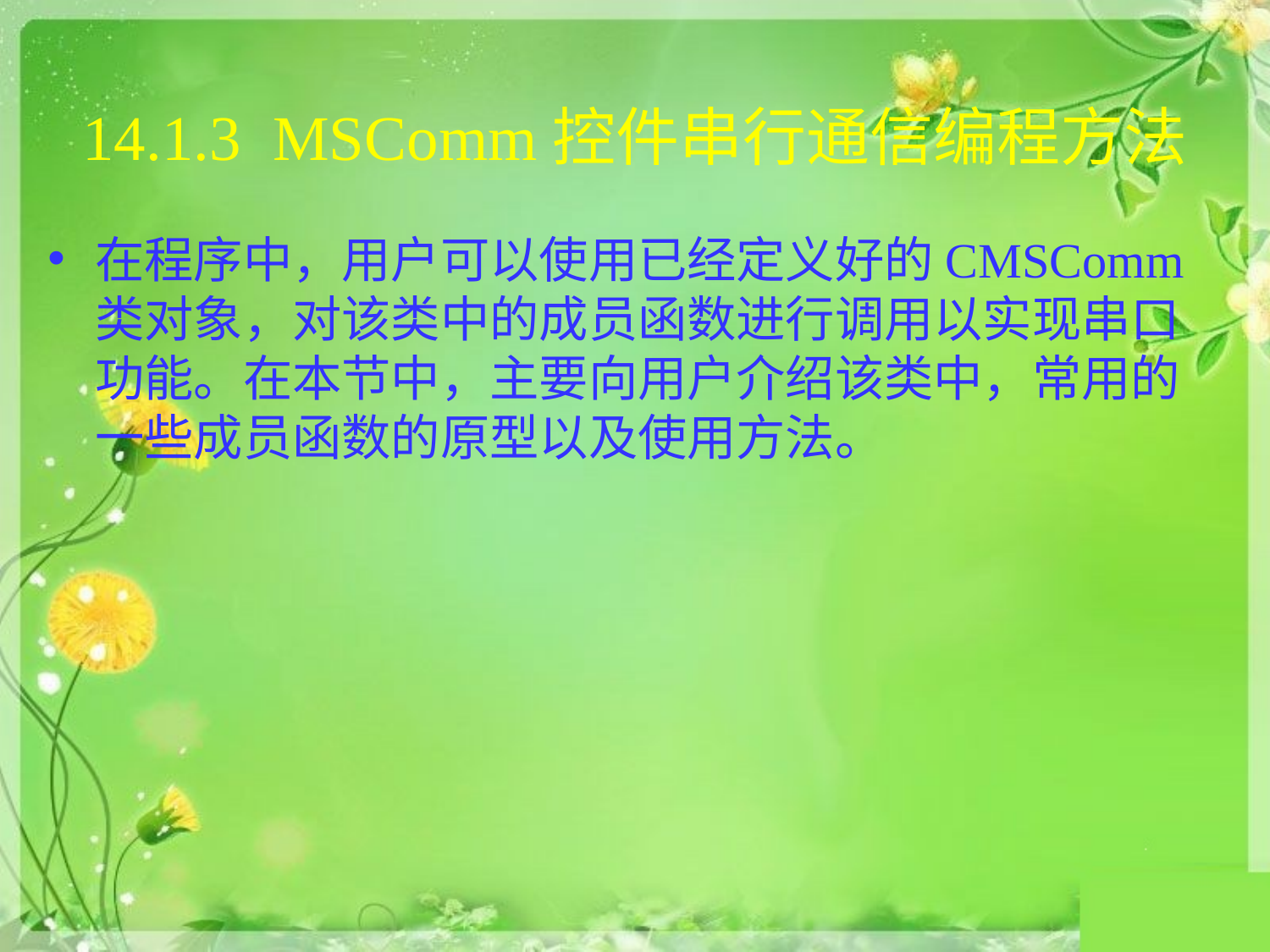

# 14.1.3  MSComm控件串行通信编程方法
在程序中，用户可以使用已经定义好的CMSComm类对象，对该类中的成员函数进行调用以实现串口功能。在本节中，主要向用户介绍该类中，常用的一些成员函数的原型以及使用方法。